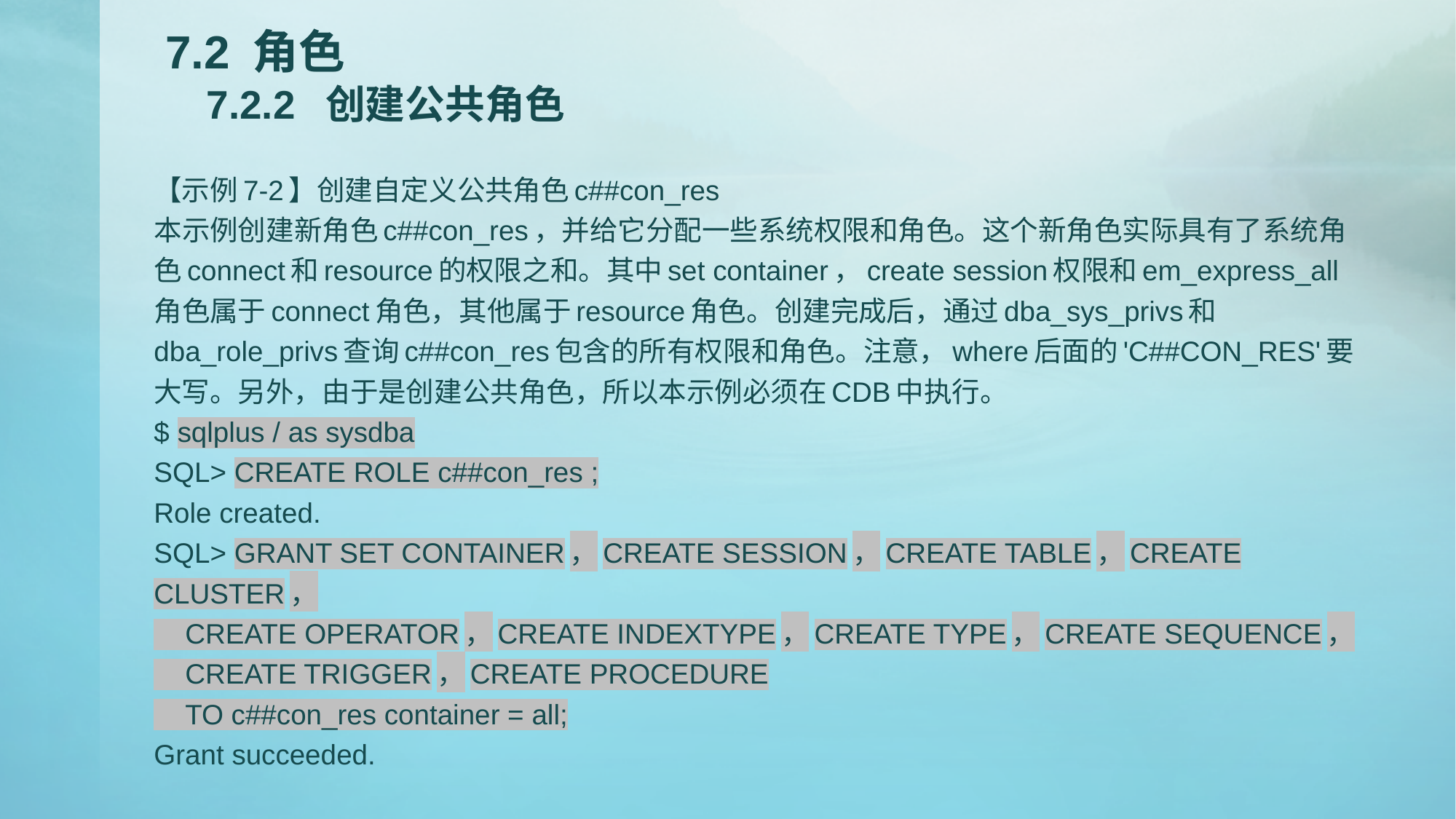

# 7.2 角色 7.2.2  创建公共角色
【示例7-2】创建自定义公共角色c##con_res
本示例创建新角色c##con_res，并给它分配一些系统权限和角色。这个新角色实际具有了系统角色connect和resource的权限之和。其中set container，create session权限和em_express_all角色属于connect角色，其他属于resource角色。创建完成后，通过dba_sys_privs和dba_role_privs查询c##con_res包含的所有权限和角色。注意，where后面的'C##CON_RES'要大写。另外，由于是创建公共角色，所以本示例必须在CDB中执行。
$ sqlplus / as sysdba
SQL> CREATE ROLE c##con_res ;
Role created.
SQL> GRANT SET CONTAINER，CREATE SESSION，CREATE TABLE，CREATE CLUSTER，
    CREATE OPERATOR，CREATE INDEXTYPE，CREATE TYPE，CREATE SEQUENCE，
    CREATE TRIGGER，CREATE PROCEDURE
    TO c##con_res container = all;
Grant succeeded.